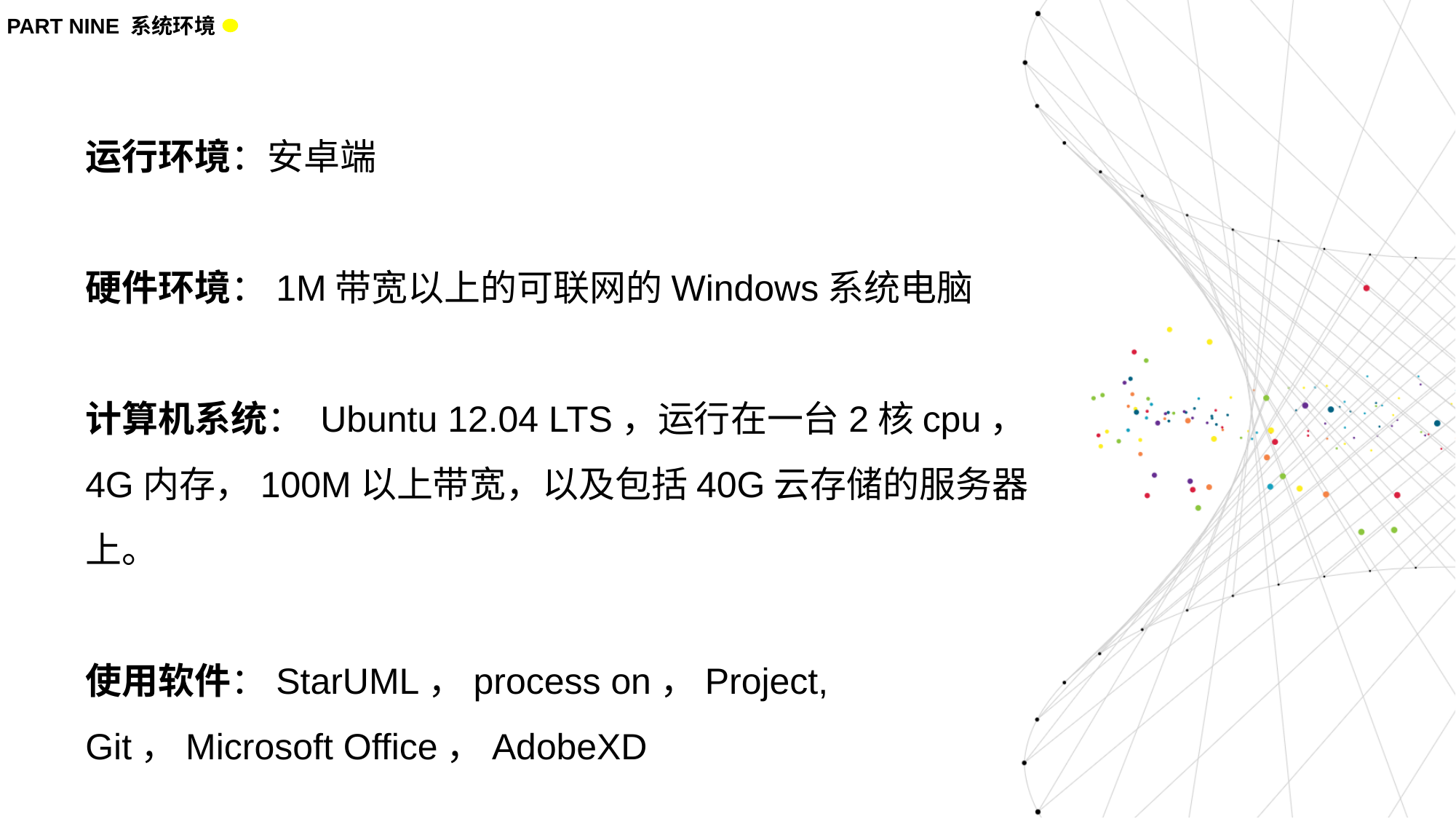

PART NINE 系统环境

运行环境：安卓端

硬件环境：1M带宽以上的可联网的Windows系统电脑

计算机系统： Ubuntu 12.04 LTS，运行在一台2核cpu，4G内存，100M以上带宽，以及包括40G云存储的服务器上。

使用软件：StarUML，process on，Project, Git，Microsoft Office，AdobeXD